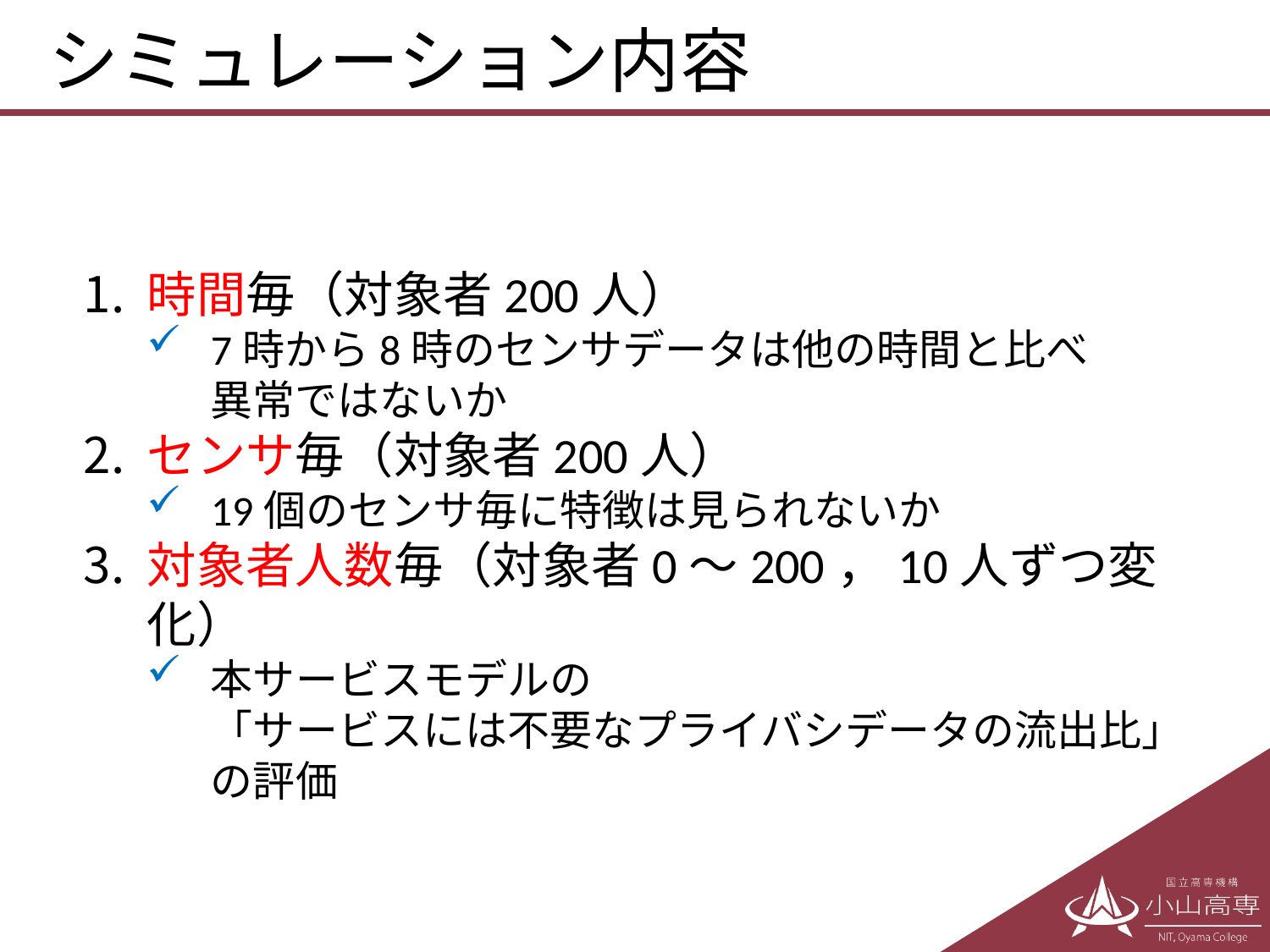

# シミュレーション内容
時間毎（対象者200人）
7時から8時のセンサデータは他の時間と比べ
異常ではないか
センサ毎（対象者200人）
19個のセンサ毎に特徴は見られないか
対象者人数毎（対象者0～200，10人ずつ変化）
本サービスモデルの
「サービスには不要なプライバシデータの流出比」
の評価